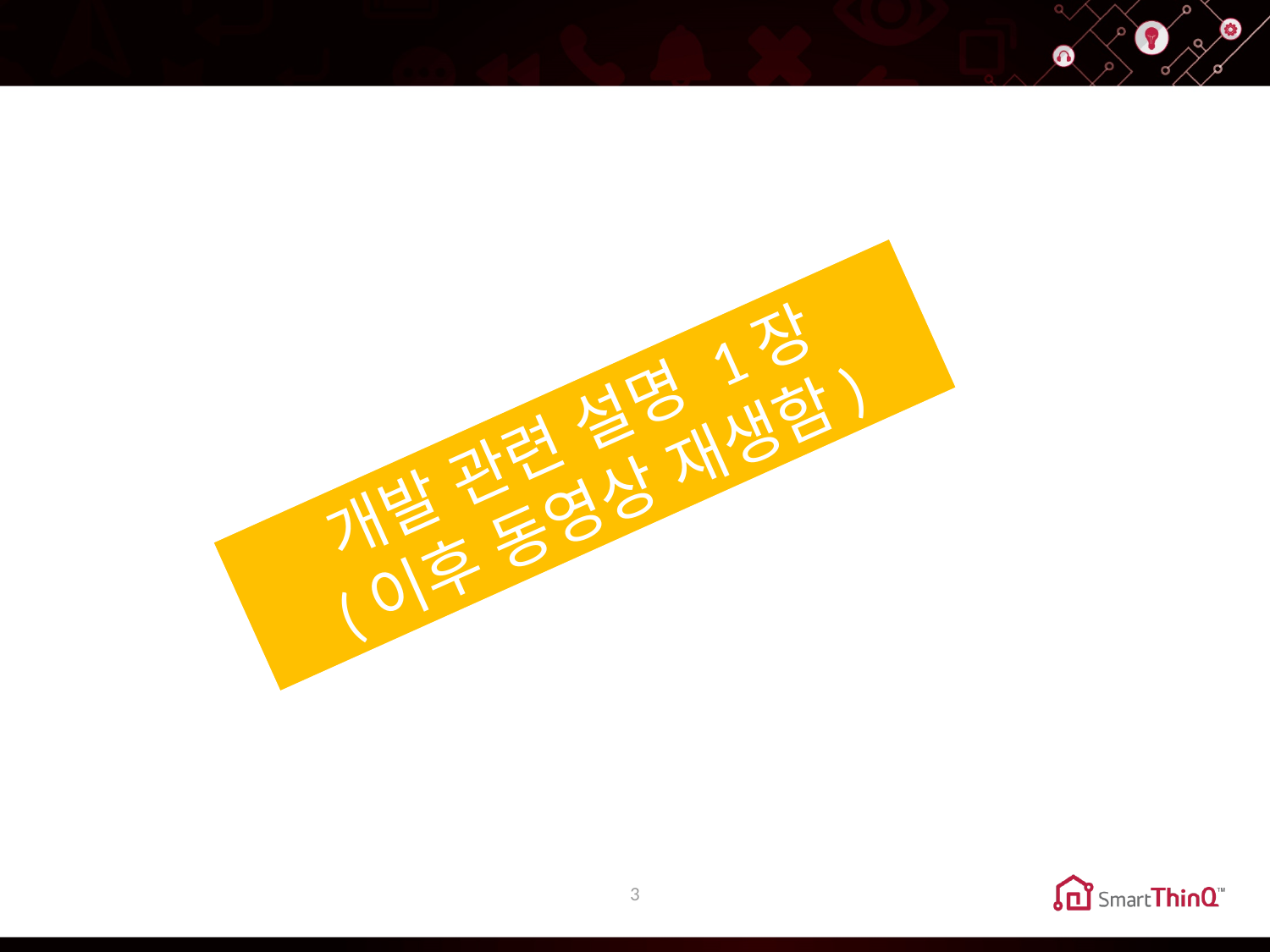

#

개발 관련 설명 1장
(이후 동영상 재생함)
3